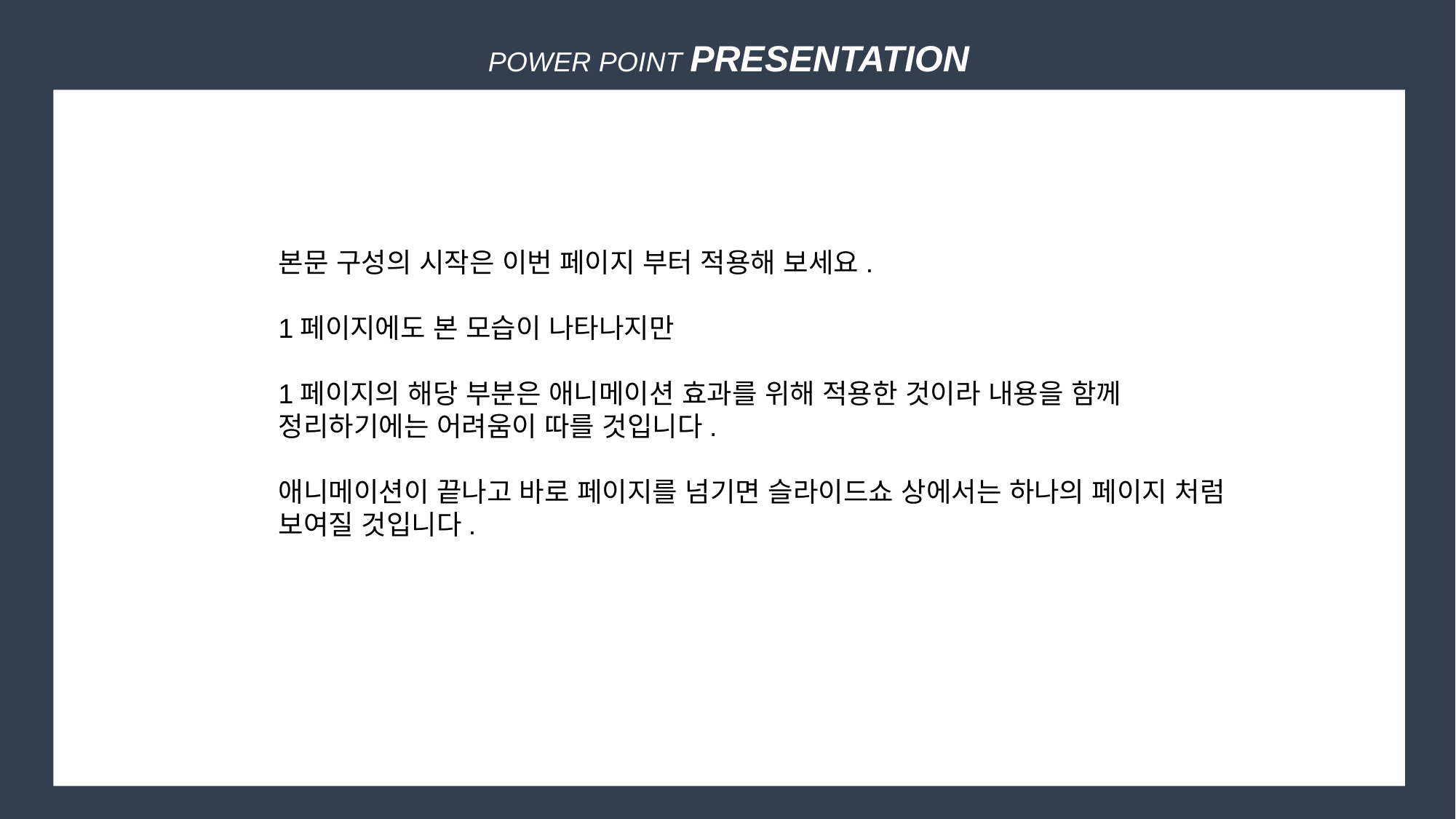

POWER POINT PRESENTATION
본문 구성의 시작은 이번 페이지 부터 적용해 보세요.

1페이지에도 본 모습이 나타나지만

1페이지의 해당 부분은 애니메이션 효과를 위해 적용한 것이라 내용을 함께 정리하기에는 어려움이 따를 것입니다.

애니메이션이 끝나고 바로 페이지를 넘기면 슬라이드쇼 상에서는 하나의 페이지 처럼 보여질 것입니다.